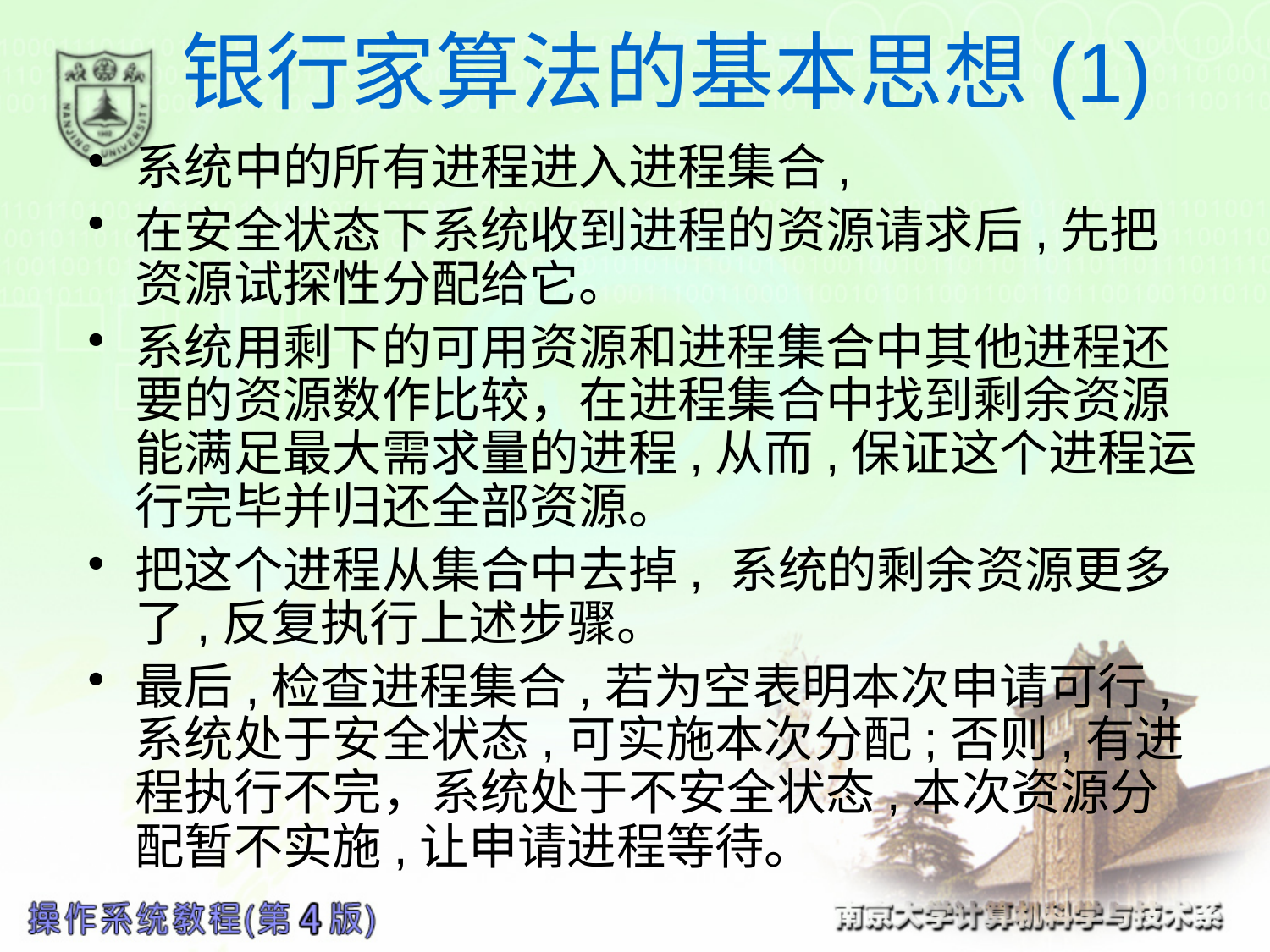

# 银行家算法的基本思想(1)
系统中的所有进程进入进程集合,
在安全状态下系统收到进程的资源请求后,先把资源试探性分配给它。
系统用剩下的可用资源和进程集合中其他进程还要的资源数作比较，在进程集合中找到剩余资源能满足最大需求量的进程,从而,保证这个进程运行完毕并归还全部资源。
把这个进程从集合中去掉, 系统的剩余资源更多了,反复执行上述步骤。
最后,检查进程集合,若为空表明本次申请可行,系统处于安全状态,可实施本次分配;否则,有进程执行不完，系统处于不安全状态,本次资源分配暂不实施,让申请进程等待。